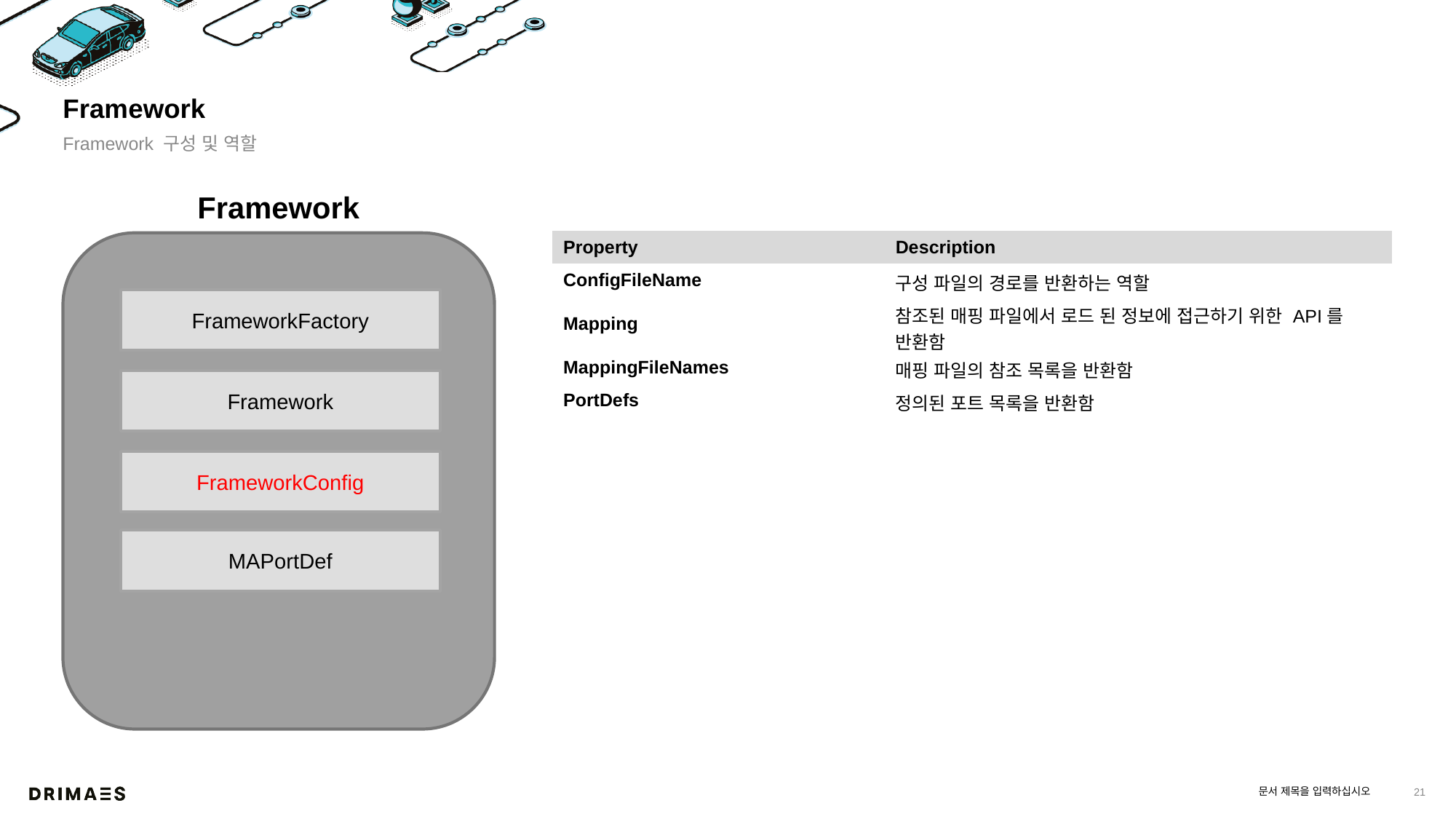

# Framework
Framework 구성 및 역할
Framework
| Property | Description |
| --- | --- |
| ConfigFileName | 구성 파일의 경로를 반환하는 역할 |
| Mapping | 참조된 매핑 파일에서 로드 된 정보에 접근하기 위한 API를 반환함 |
| MappingFileNames | 매핑 파일의 참조 목록을 반환함 |
| PortDefs | 정의된 포트 목록을 반환함 |

FrameworkFactory
Framework
FrameworkConfig
MAPortDef
문서 제목을 입력하십시오